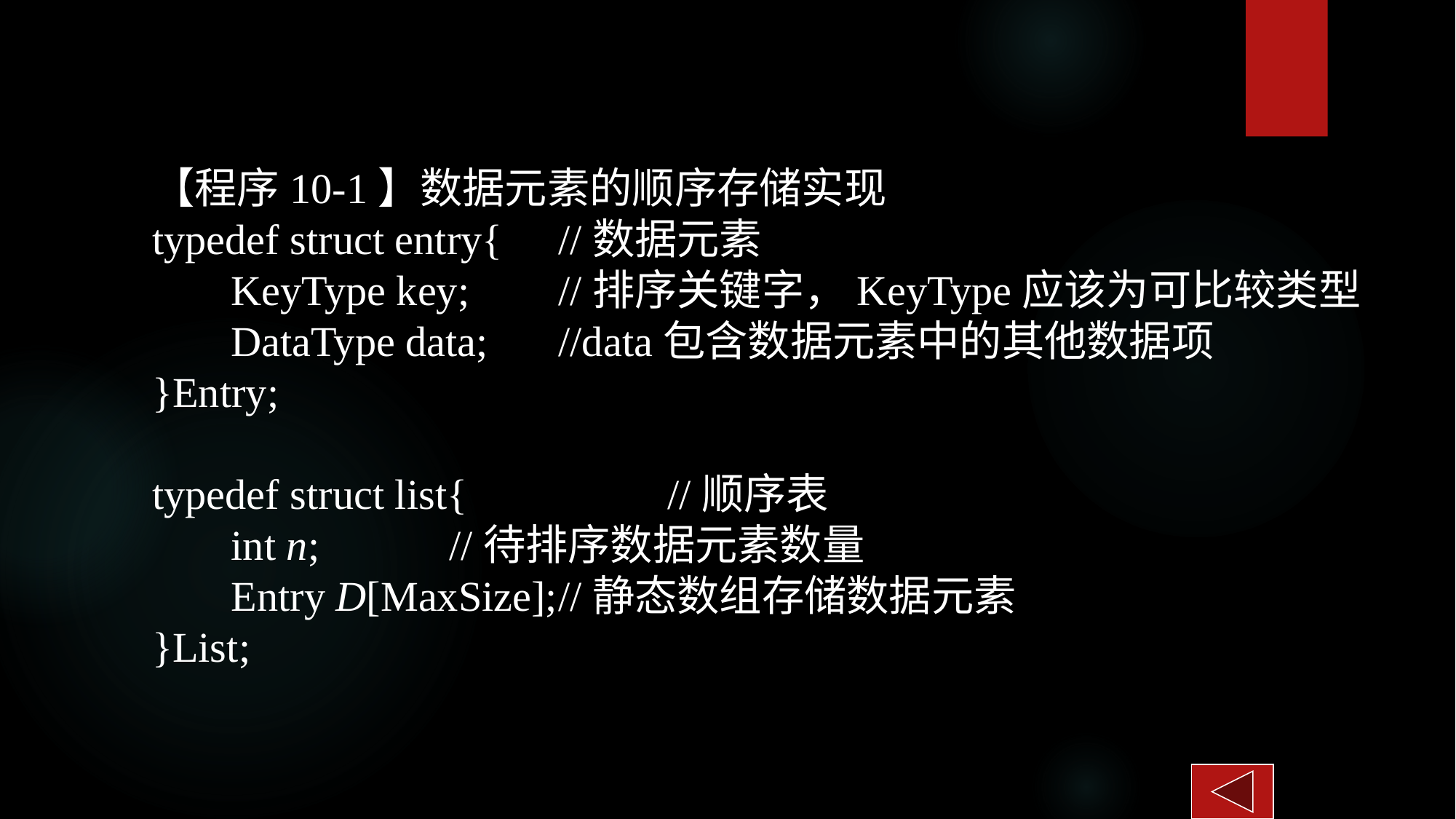

【程序10-1】数据元素的顺序存储实现
typedef struct entry{	//数据元素
	KeyType key;	//排序关键字，KeyType应该为可比较类型
	DataType data;	//data包含数据元素中的其他数据项
}Entry;

typedef struct list{		//顺序表
	int n;		//待排序数据元素数量
	Entry D[MaxSize];	//静态数组存储数据元素
}List;